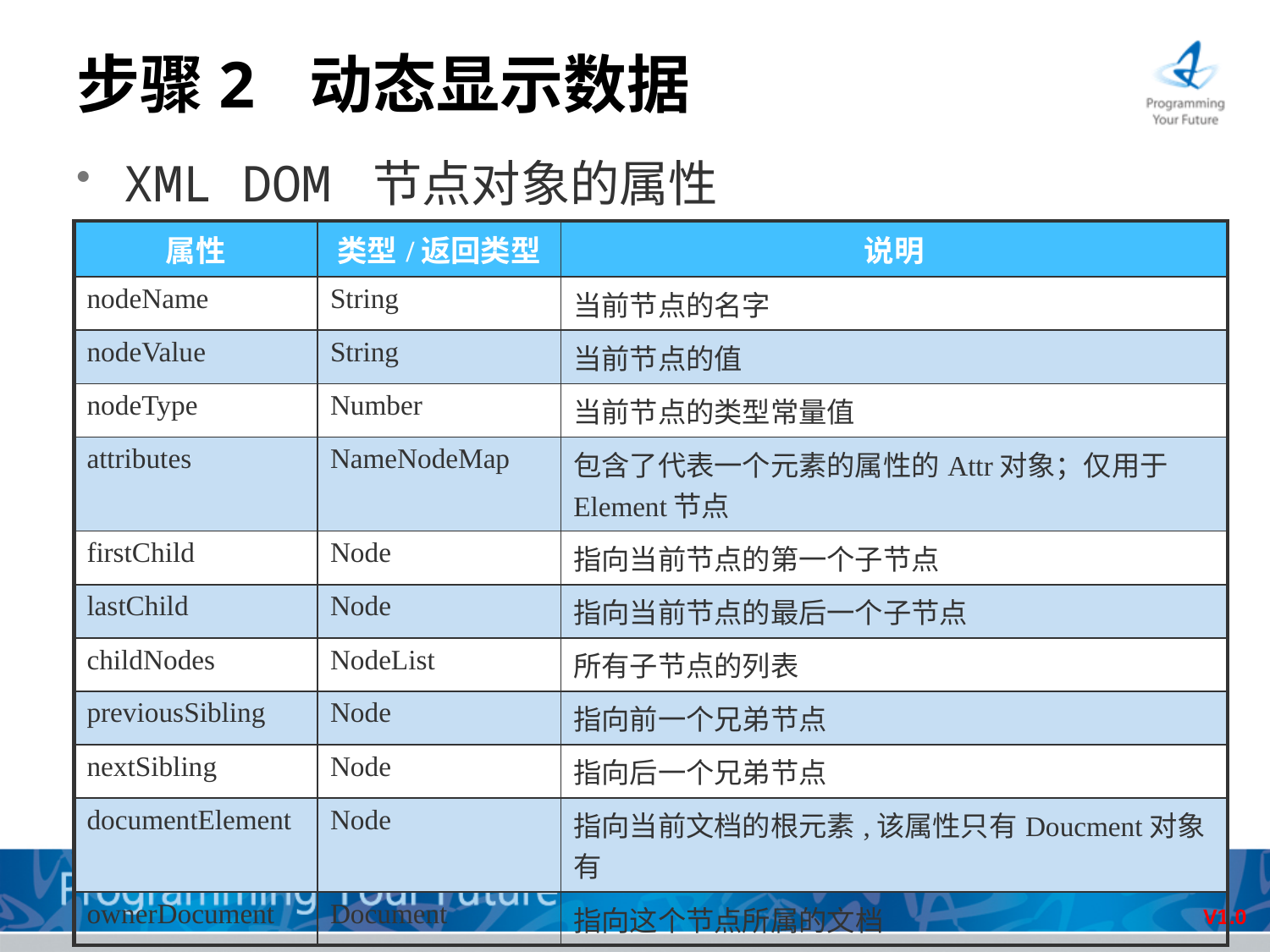

# 步骤2 动态显示数据
XML DOM 节点对象的属性

| 属性 | 类型/返回类型 | 说明 |
| --- | --- | --- |
| nodeName | String | 当前节点的名字 |
| nodeValue | String | 当前节点的值 |
| nodeType | Number | 当前节点的类型常量值 |
| attributes | NameNodeMap | 包含了代表一个元素的属性的Attr对象；仅用于Element节点 |
| firstChild | Node | 指向当前节点的第一个子节点 |
| lastChild | Node | 指向当前节点的最后一个子节点 |
| childNodes | NodeList | 所有子节点的列表 |
| previousSibling | Node | 指向前一个兄弟节点 |
| nextSibling | Node | 指向后一个兄弟节点 |
| documentElement | Node | 指向当前文档的根元素,该属性只有Doucment对象有 |
| ownerDocument | Document | 指向这个节点所属的文档 |